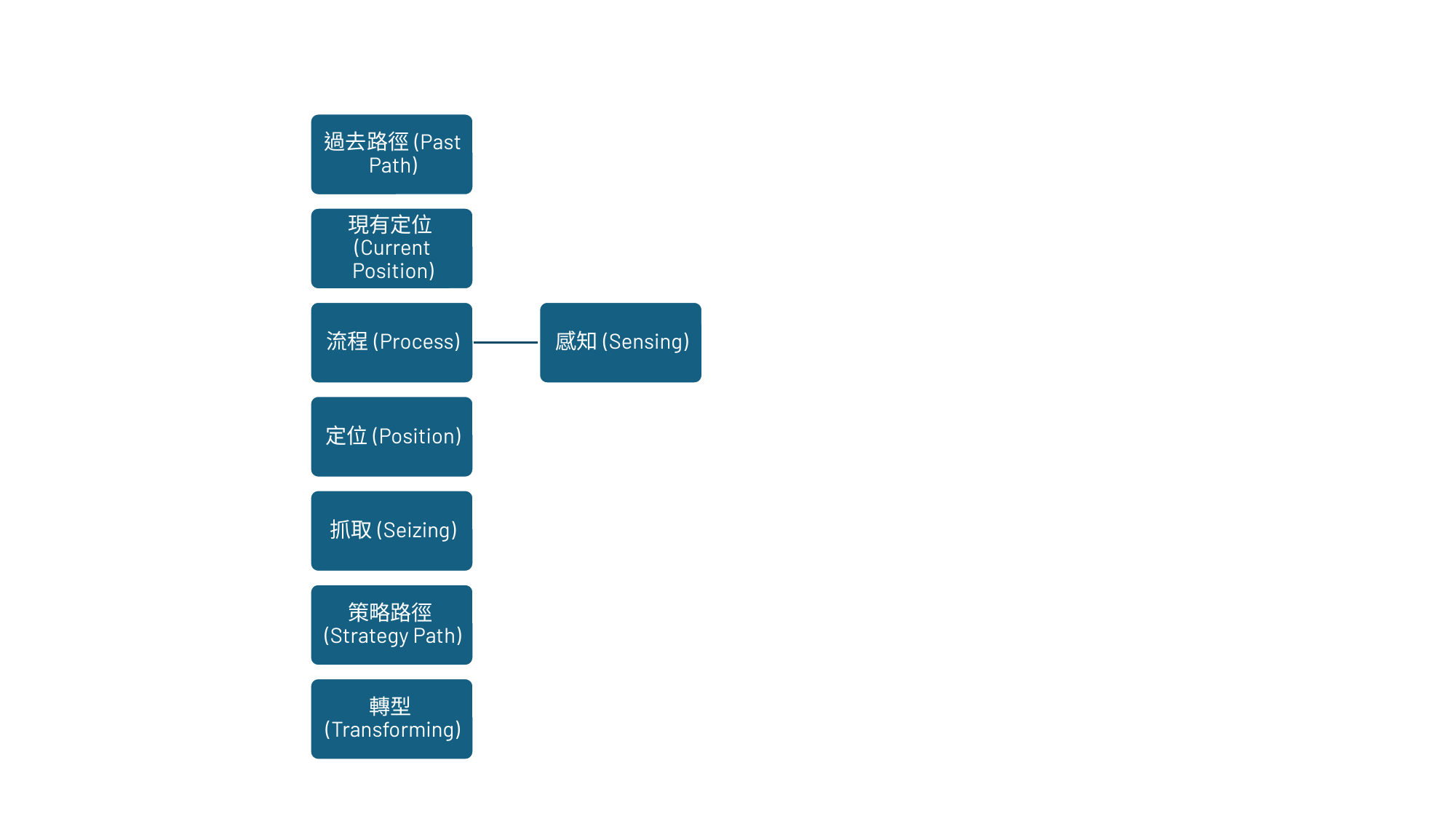

過去路徑(Past Path)
現有定位(Current Position)
流程(Process)

感知(Sensing)
定位(Position)
抓取(Seizing)
策略路徑(Strategy Path)
轉型(Transforming)